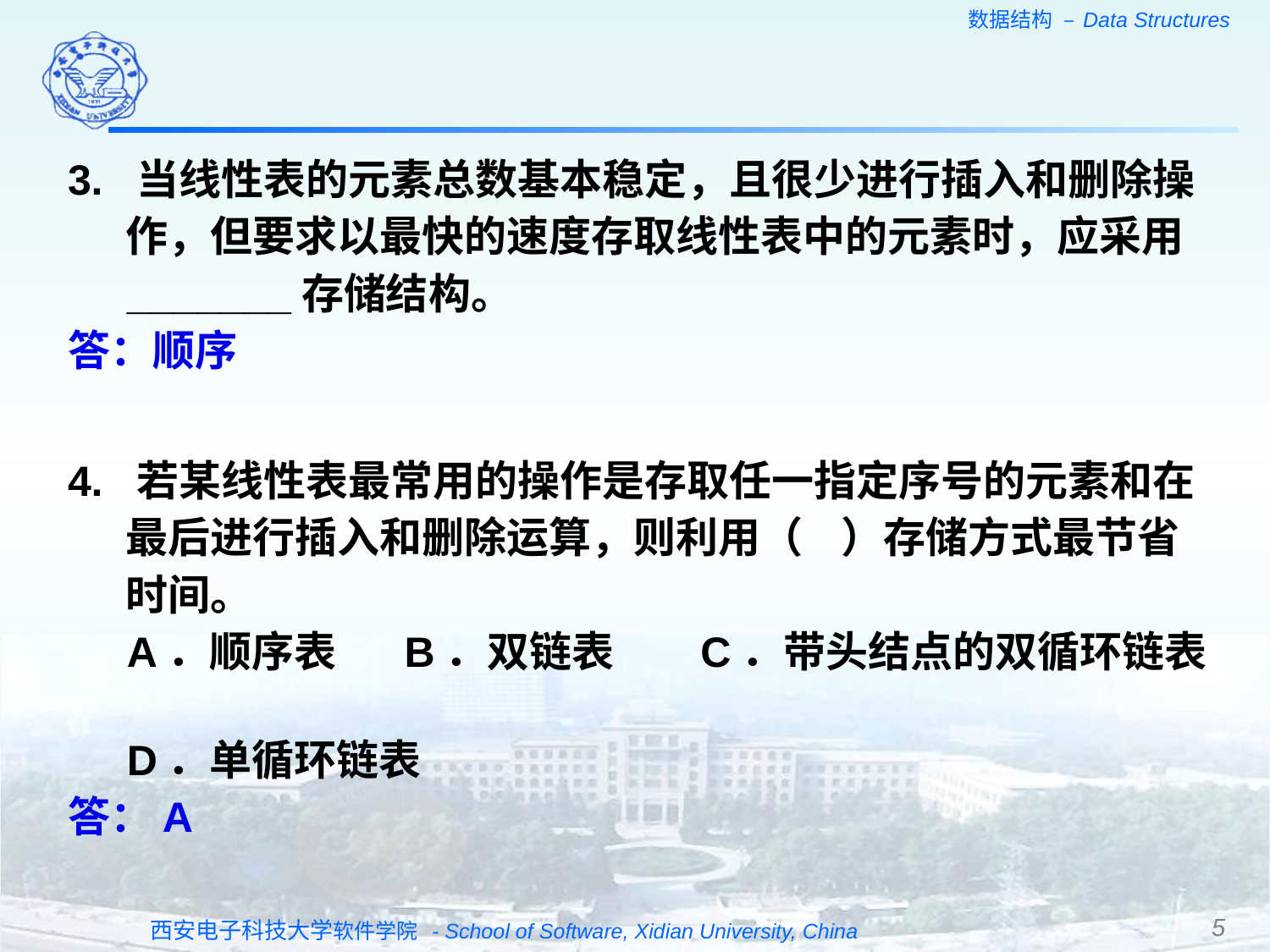

3.  当线性表的元素总数基本稳定，且很少进行插入和删除操
     作，但要求以最快的速度存取线性表中的元素时，应采用
     _______存储结构。
答：顺序
4.  若某线性表最常用的操作是存取任一指定序号的元素和在
     最后进行插入和删除运算，则利用（    ）存储方式最节省
     时间。
     A．顺序表      B．双链表        C．带头结点的双循环链表
     D．单循环链表
答：A
5